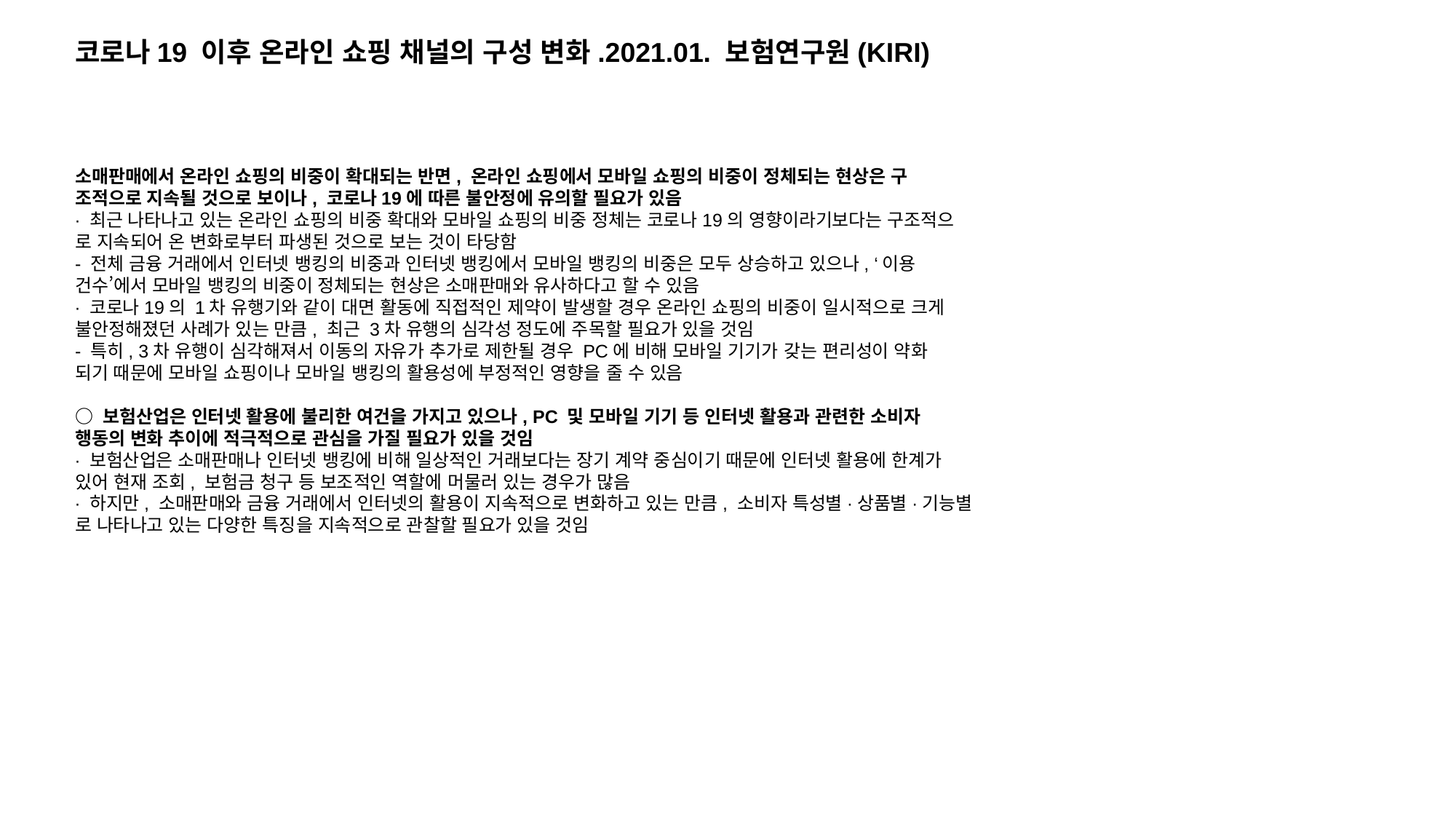

코로나19 이후 온라인 쇼핑 채널의 구성 변화.2021.01. 보험연구원(KIRI)
소매판매에서 온라인 쇼핑의 비중이 확대되는 반면, 온라인 쇼핑에서 모바일 쇼핑의 비중이 정체되는 현상은 구
조적으로 지속될 것으로 보이나, 코로나19에 따른 불안정에 유의할 필요가 있음
∙ 최근 나타나고 있는 온라인 쇼핑의 비중 확대와 모바일 쇼핑의 비중 정체는 코로나19의 영향이라기보다는 구조적으
로 지속되어 온 변화로부터 파생된 것으로 보는 것이 타당함
- 전체 금융 거래에서 인터넷 뱅킹의 비중과 인터넷 뱅킹에서 모바일 뱅킹의 비중은 모두 상승하고 있으나, ‘이용
건수’에서 모바일 뱅킹의 비중이 정체되는 현상은 소매판매와 유사하다고 할 수 있음
∙ 코로나19의 1차 유행기와 같이 대면 활동에 직접적인 제약이 발생할 경우 온라인 쇼핑의 비중이 일시적으로 크게
불안정해졌던 사례가 있는 만큼, 최근 3차 유행의 심각성 정도에 주목할 필요가 있을 것임
- 특히, 3차 유행이 심각해져서 이동의 자유가 추가로 제한될 경우 PC에 비해 모바일 기기가 갖는 편리성이 약화
되기 때문에 모바일 쇼핑이나 모바일 뱅킹의 활용성에 부정적인 영향을 줄 수 있음

○ 보험산업은 인터넷 활용에 불리한 여건을 가지고 있으나, PC 및 모바일 기기 등 인터넷 활용과 관련한 소비자
행동의 변화 추이에 적극적으로 관심을 가질 필요가 있을 것임
∙ 보험산업은 소매판매나 인터넷 뱅킹에 비해 일상적인 거래보다는 장기 계약 중심이기 때문에 인터넷 활용에 한계가
있어 현재 조회, 보험금 청구 등 보조적인 역할에 머물러 있는 경우가 많음
∙ 하지만, 소매판매와 금융 거래에서 인터넷의 활용이 지속적으로 변화하고 있는 만큼, 소비자 특성별·상품별·기능별
로 나타나고 있는 다양한 특징을 지속적으로 관찰할 필요가 있을 것임
추가확인 필요